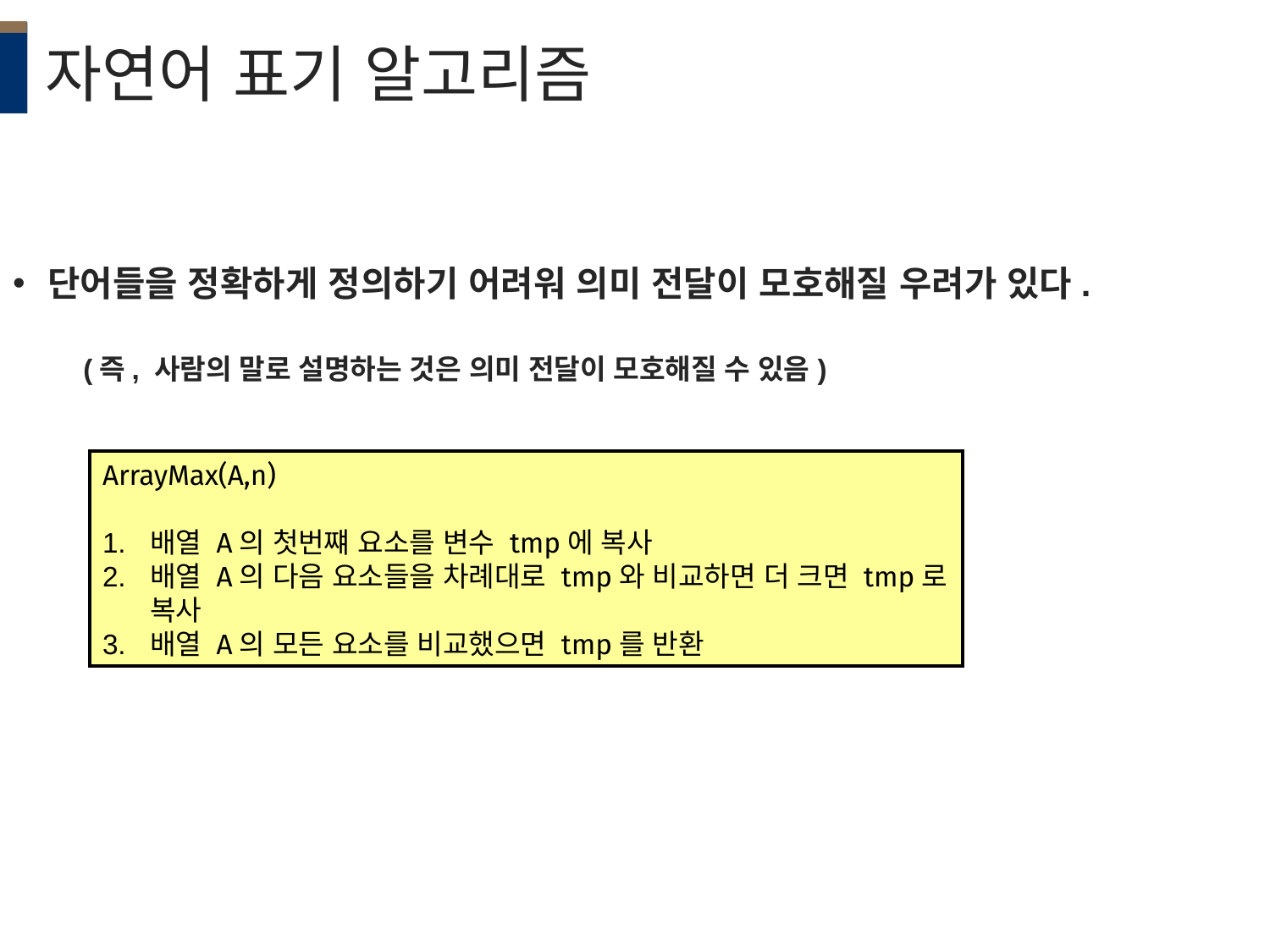

# 자연어 표기 알고리즘

단어들을 정확하게 정의하기 어려워 의미 전달이 모호해질 우려가 있다.

         (즉, 사람의 말로 설명하는 것은 의미 전달이 모호해질 수 있음)
ArrayMax(A,n)

배열 A의 첫번쨰 요소를 변수 tmp에 복사
배열 A의 다음 요소들을 차례대로 tmp와 비교하면 더 크면 tmp로 복사
배열 A의 모든 요소를 비교했으면 tmp를 반환